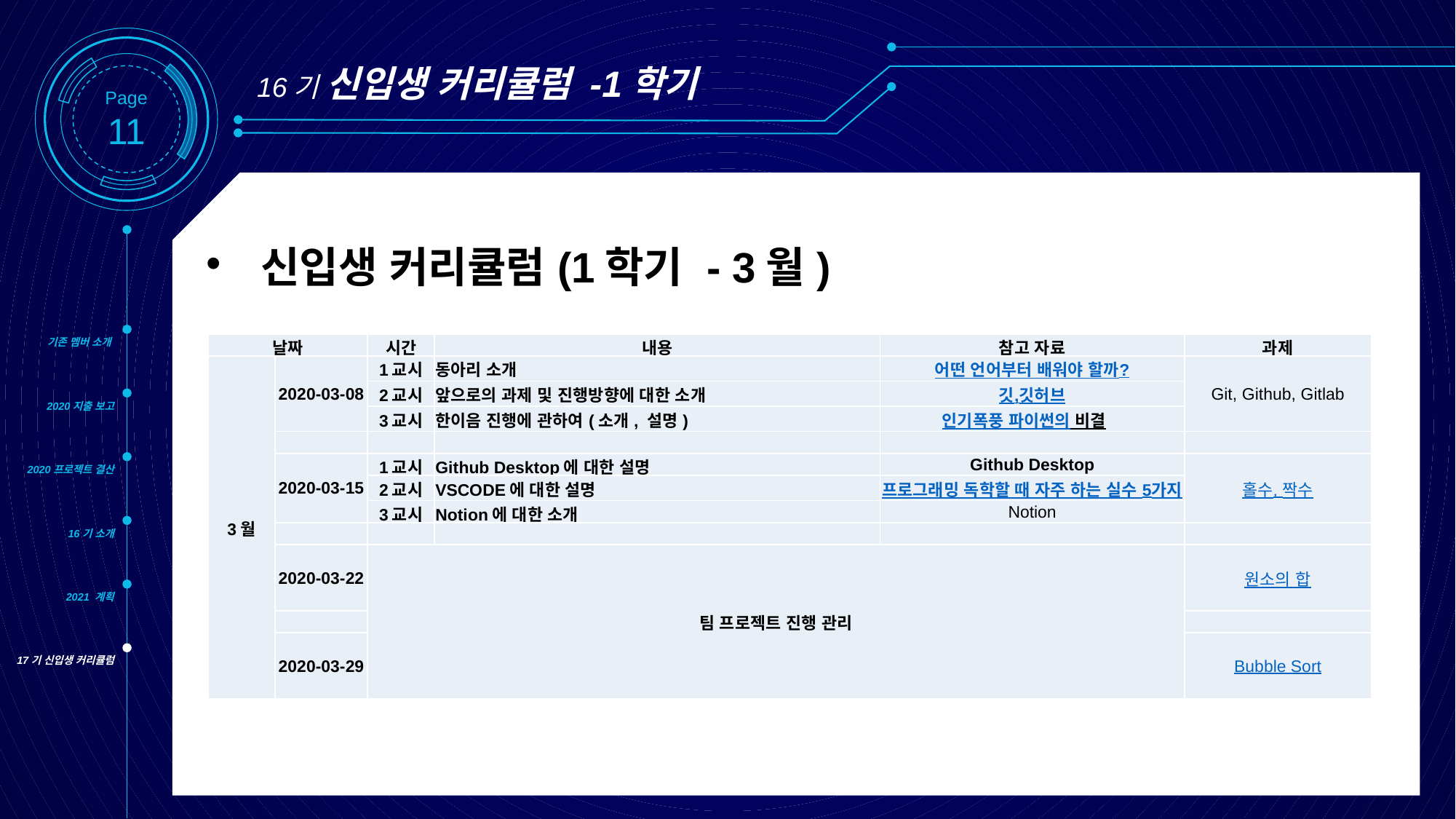

Page11
16기 신입생 커리큘럼 -1학기

신입생 커리큘럼(1학기 - 3월)
팀 프로젝트
기존 멤버 소개
2020지출 보고
2020프로젝트 결산
16기 소개
2021 계획
17기 신입생 커리큘럼

| 날짜 |  | 시간 | 내용 | 참고 자료 | 과제 |
| --- | --- | --- | --- | --- | --- |
| 3월 | 2020-03-08 | 1교시 | 동아리 소개 | 어떤 언어부터 배워야 할까? | Git, Github, Gitlab |
|  |  | 2교시 | 앞으로의 과제 및 진행방향에 대한 소개 | 깃,깃허브 |  |
|  |  | 3교시 | 한이음 진행에 관하여(소개, 설명) | 인기폭풍 파이썬의 비결 |  |
|  |  |  |  |  |  |
|  | 2020-03-15 | 1교시 | Github Desktop에 대한 설명 | Github Desktop | 홀수, 짝수 |
|  |  | 2교시 | VSCODE에 대한 설명 | 프로그래밍 독학할 때 자주 하는 실수 5가지 |  |
|  |  | 3교시 | Notion에 대한 소개 | Notion |  |
|  |  |  |  |  |  |
|  | 2020-03-22 | 팀 프로젝트 진행 관리 |  |  | 원소의 합 |
|  |  |  |  |  |  |
|  | 2020-03-29 |  |  |  | Bubble Sort |